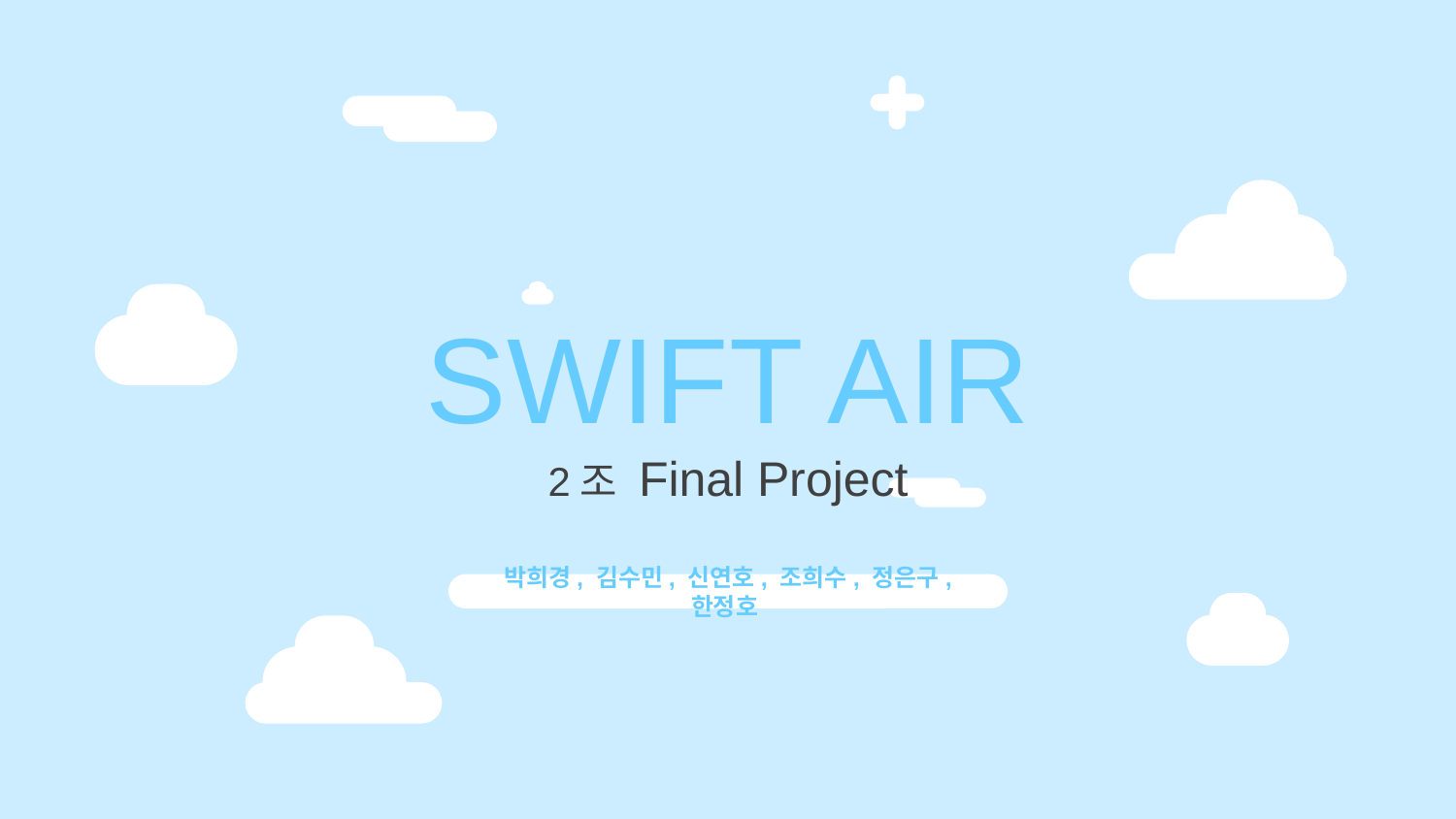

SWIFT AIR
2조 Final Project

박희경, 김수민, 신연호, 조희수, 정은구, 한정호